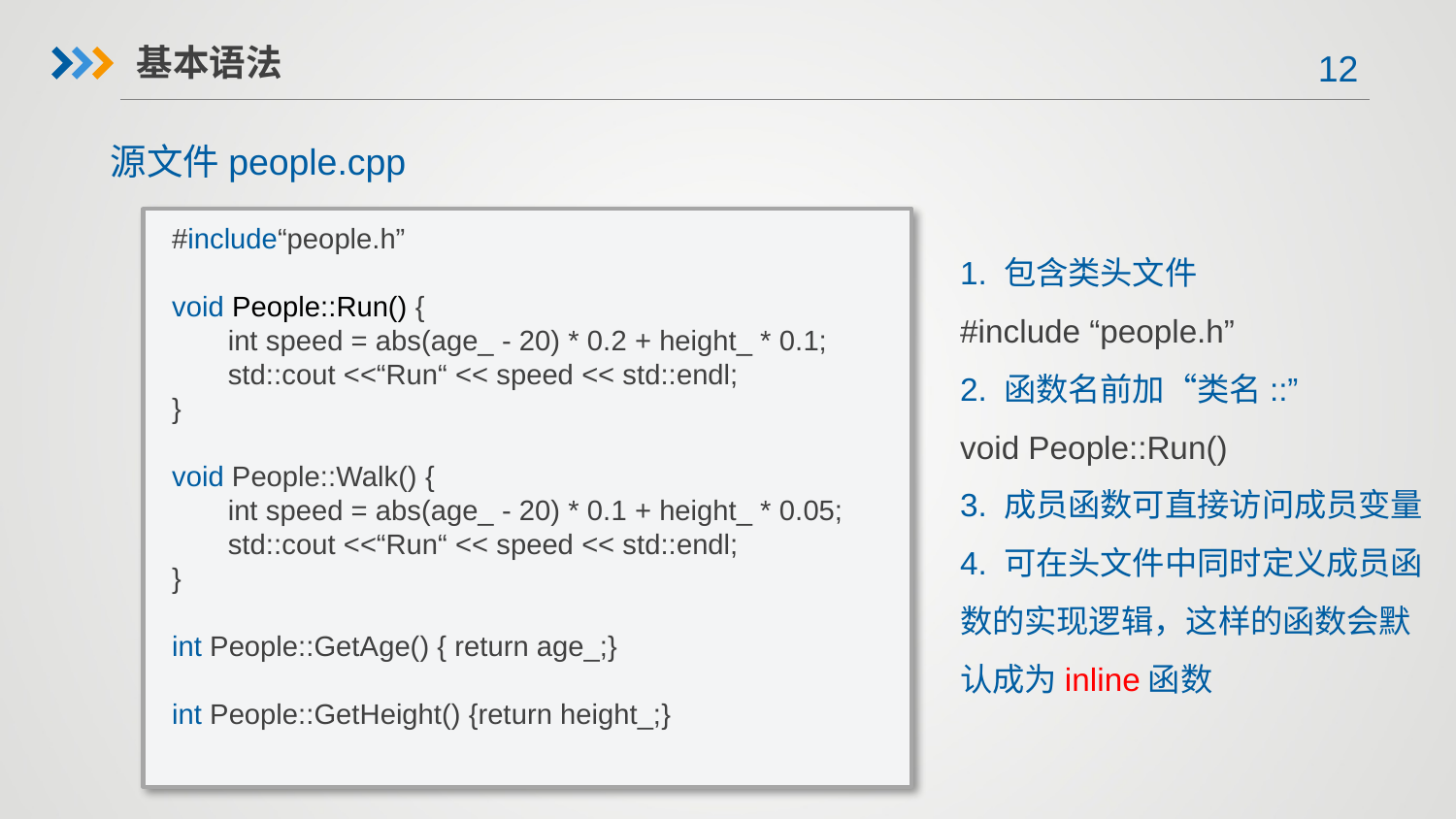

基本语法
源文件people.cpp

#include“people.h”

void People::Run() {
       int speed = abs(age_ - 20) * 0.2 + height_ * 0.1;
       std::cout <<“Run“ << speed << std::endl;
}

void People::Walk() {
       int speed = abs(age_ - 20) * 0.1 + height_ * 0.05;
       std::cout <<“Run“ << speed << std::endl;
}

int People::GetAge() { return age_;}

int People::GetHeight() {return height_;}
1. 包含类头文件
#include “people.h”
2. 函数名前加“类名::”
void People::Run()
3. 成员函数可直接访问成员变量
4. 可在头文件中同时定义成员函数的实现逻辑，这样的函数会默认成为inline函数